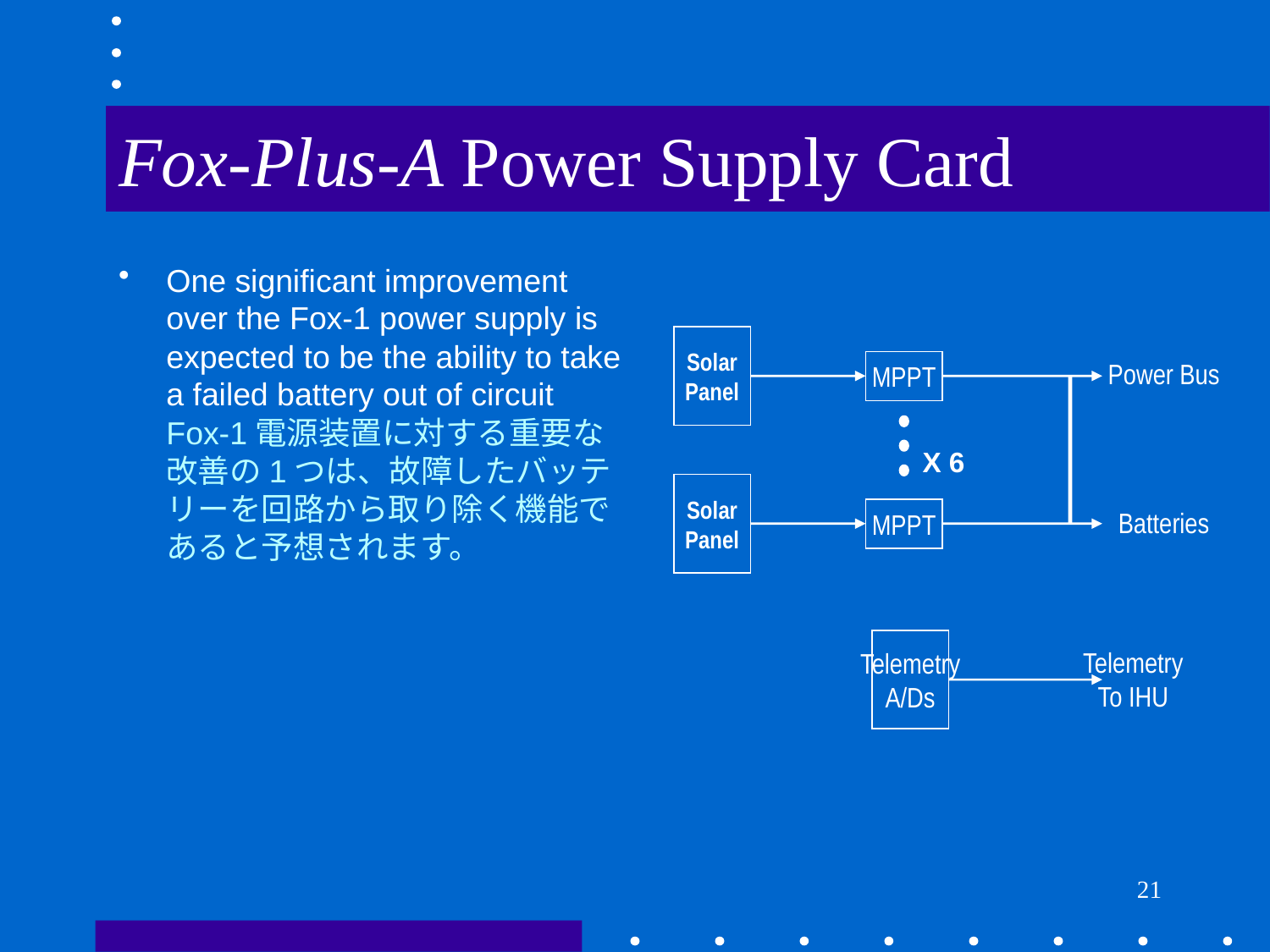

# Fox-Plus-A Power Supply Card
One significant improvement over the Fox-1 power supply is expected to be the ability to take a failed battery out of circuit
Fox-1電源装置に対する重要な改善の1つは、故障したバッテリーを回路から取り除く機能であると予想されます。
Solar
Panel
Power Bus
MPPT

X 6

Solar
Panel
MPPT
Batteries

Telemetry
A/Ds
Telemetry
To IHU

21